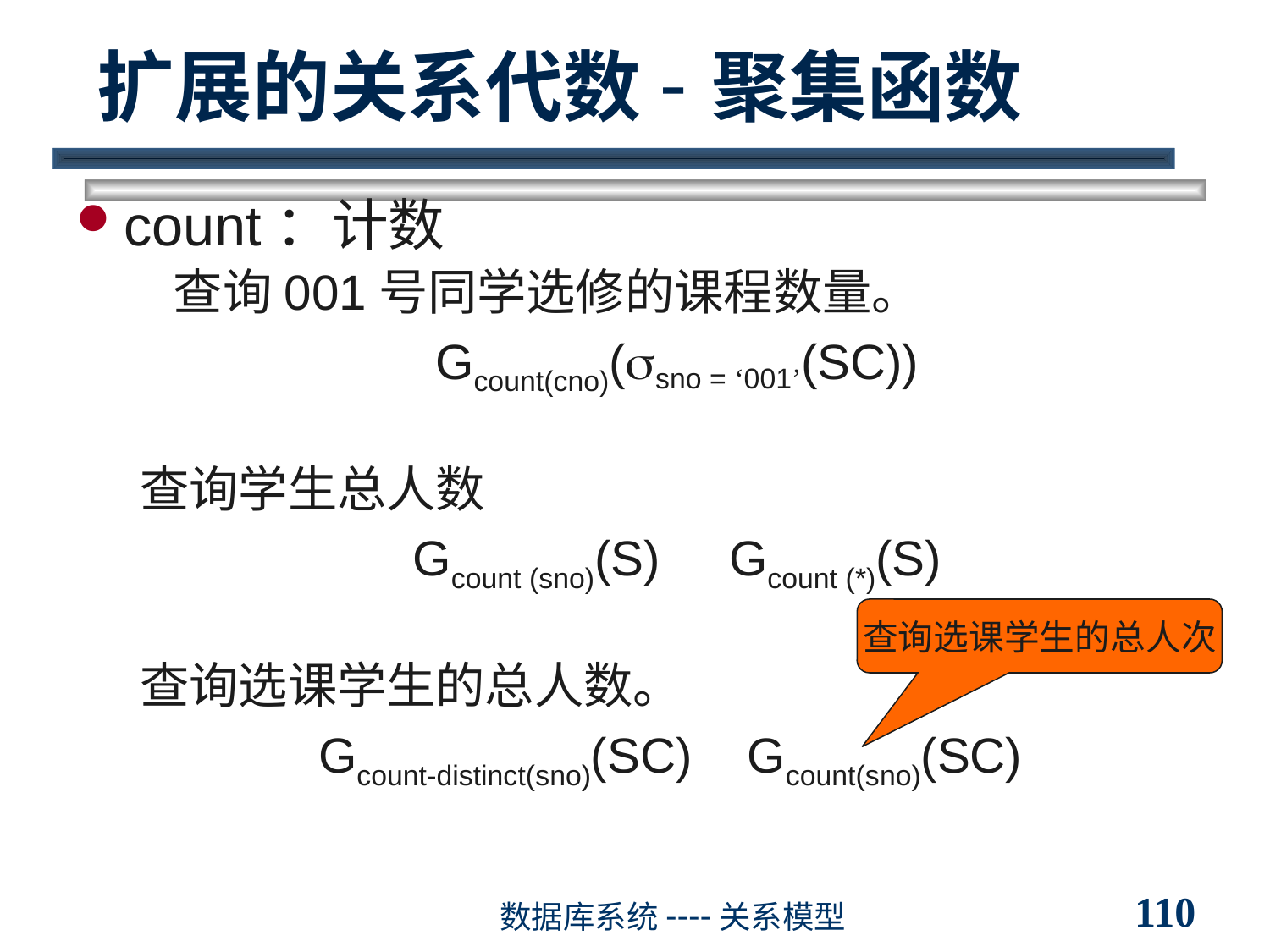

# 扩展的关系代数-聚集函数
count：计数
  查询001号同学选修的课程数量。
Gcount(cno)(σsno = ‘001’(SC))

查询学生总人数
Gcount (sno)(S)     Gcount (*)(S)

查询选课学生的总人数。
Gcount-distinct(sno)(SC)    Gcount(sno)(SC)

查询选课学生的总人次
110
数据库系统----关系模型